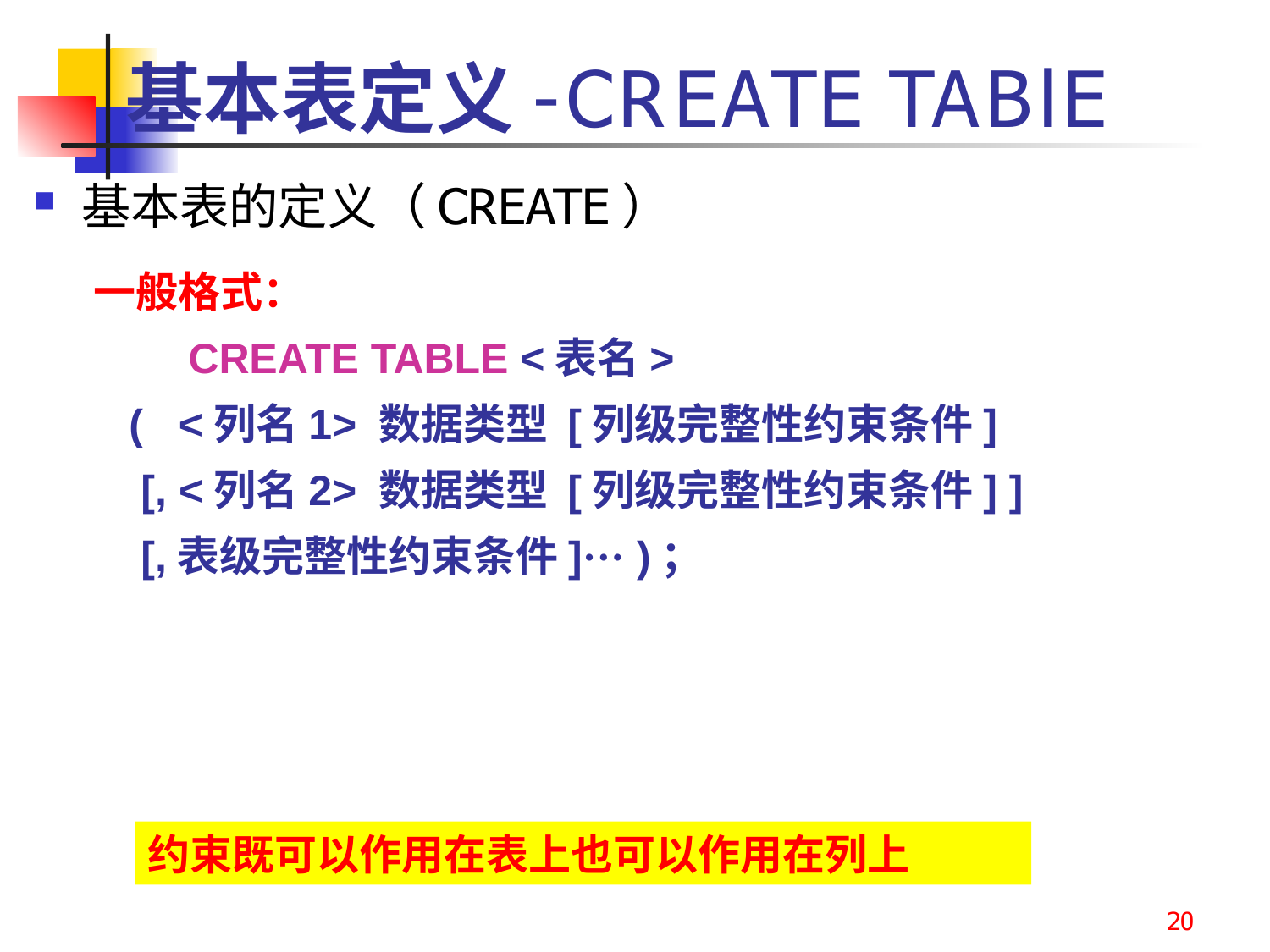

基本表定义-CREATE TABlE
基本表的定义（CREATE）
一般格式：
        CREATE TABLE <表名>
   (   <列名1> 数据类型 [列级完整性约束条件]
    [, <列名2> 数据类型 [列级完整性约束条件] ]
    [,表级完整性约束条件]··· )；
约束既可以作用在表上也可以作用在列上
20